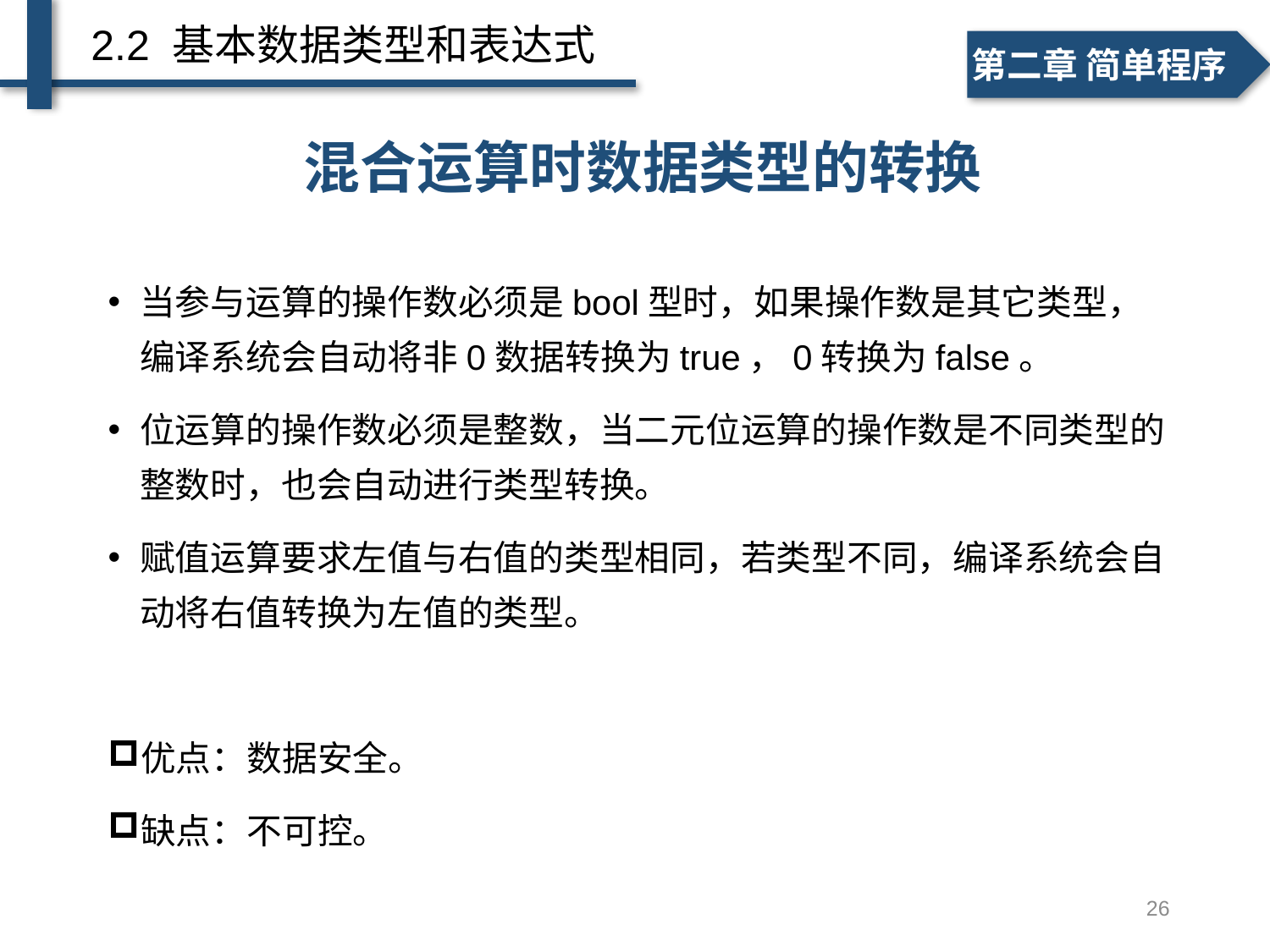

2.2 基本数据类型和表达式
一、个人简介
二、学术成绩

第二章 简单程序

混合运算时数据类型的转换
当参与运算的操作数必须是bool型时，如果操作数是其它类型，编译系统会自动将非0数据转换为true，0转换为false。
位运算的操作数必须是整数，当二元位运算的操作数是不同类型的整数时，也会自动进行类型转换。
赋值运算要求左值与右值的类型相同，若类型不同，编译系统会自动将右值转换为左值的类型。

优点：数据安全。
缺点：不可控。

26